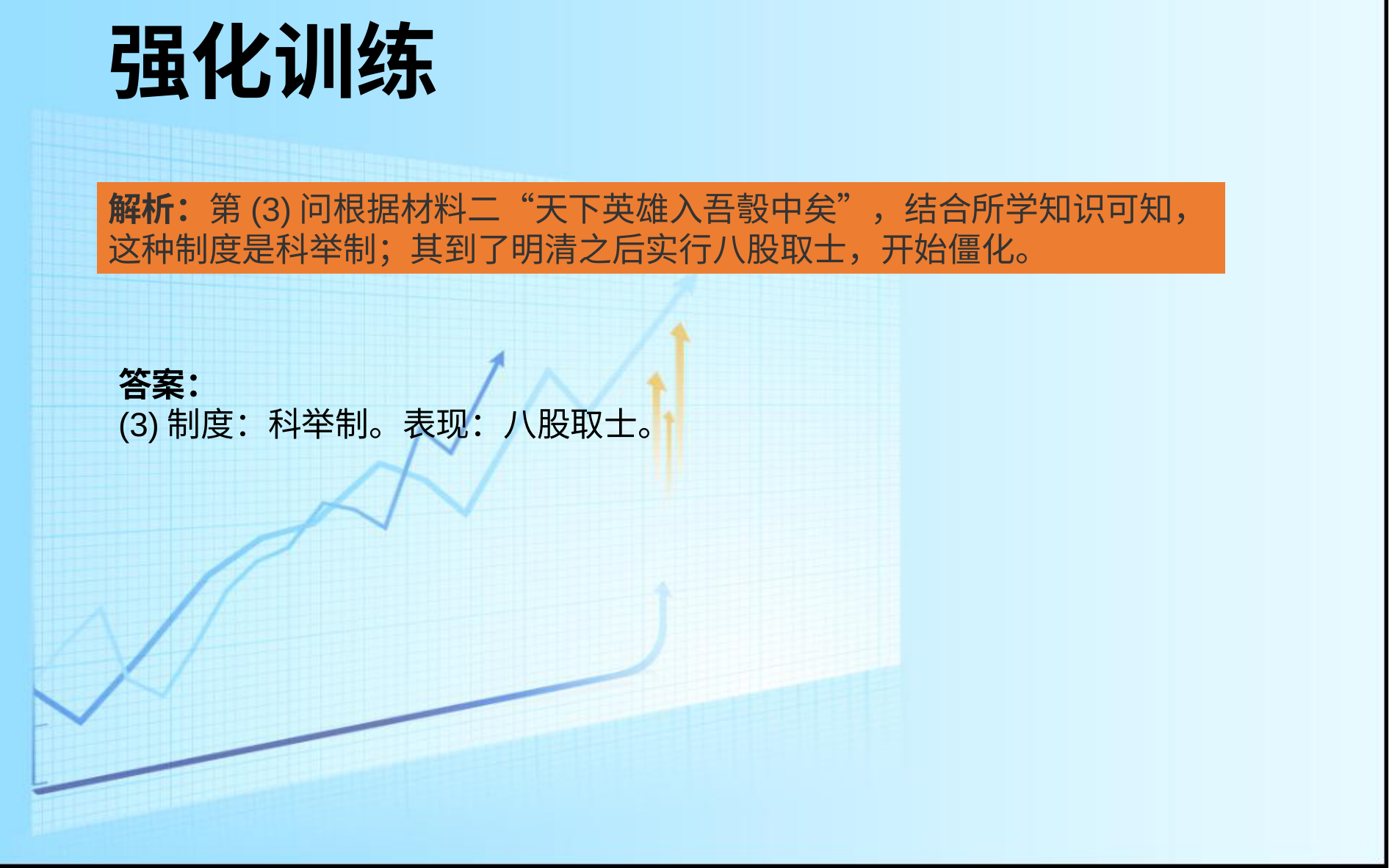

强化训练
解析：第(3)问根据材料二“天下英雄入吾彀中矣”，结合所学知识可知，这种制度是科举制；其到了明清之后实行八股取士，开始僵化。
答案：
(3)制度：科举制。表现：八股取士。